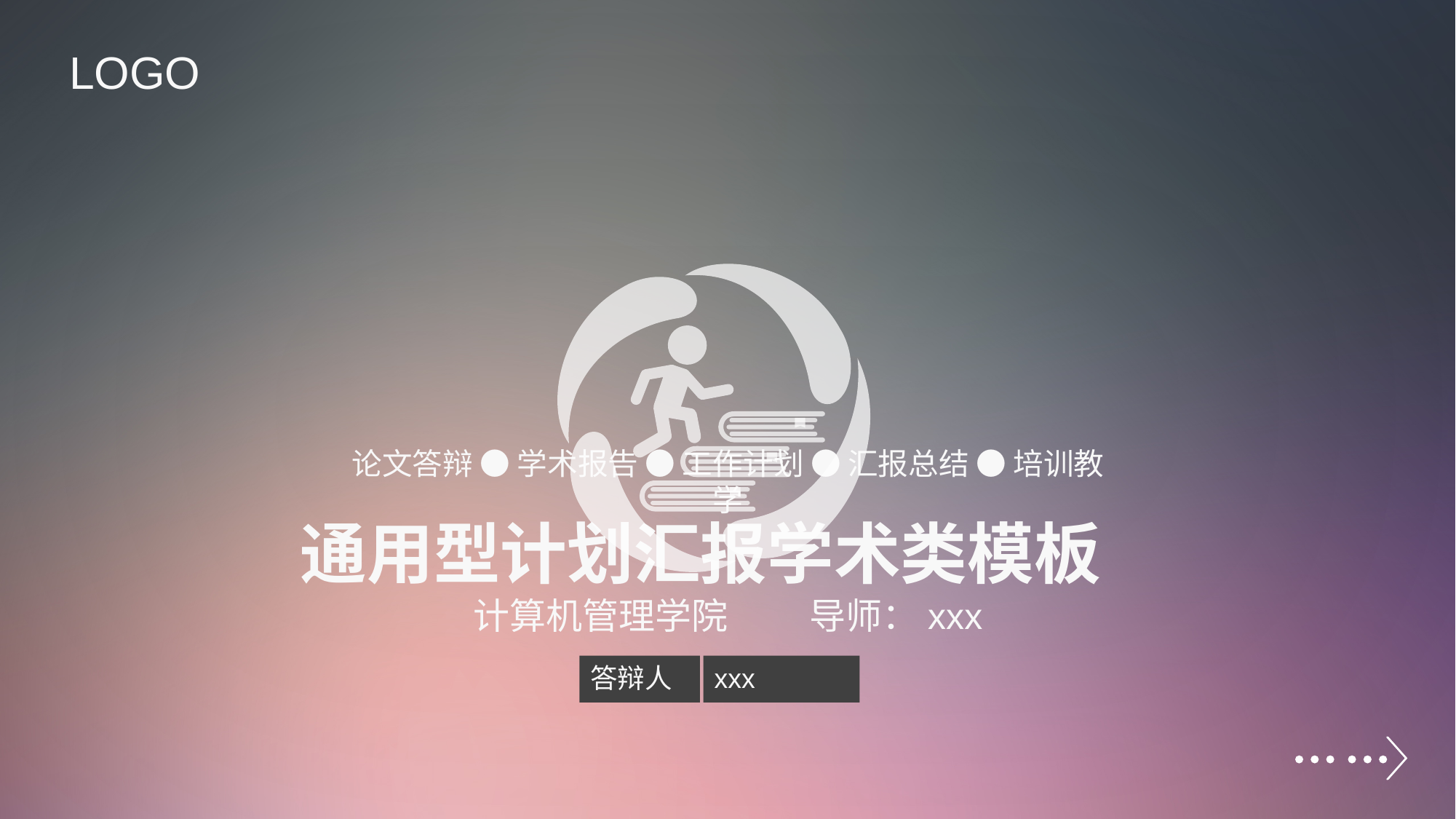

LOGO

论文答辩 ● 学术报告 ● 工作计划 ● 汇报总结 ● 培训教学
通用型计划汇报学术类模板
计算机管理学院          导师：xxx
答辩人
xxx